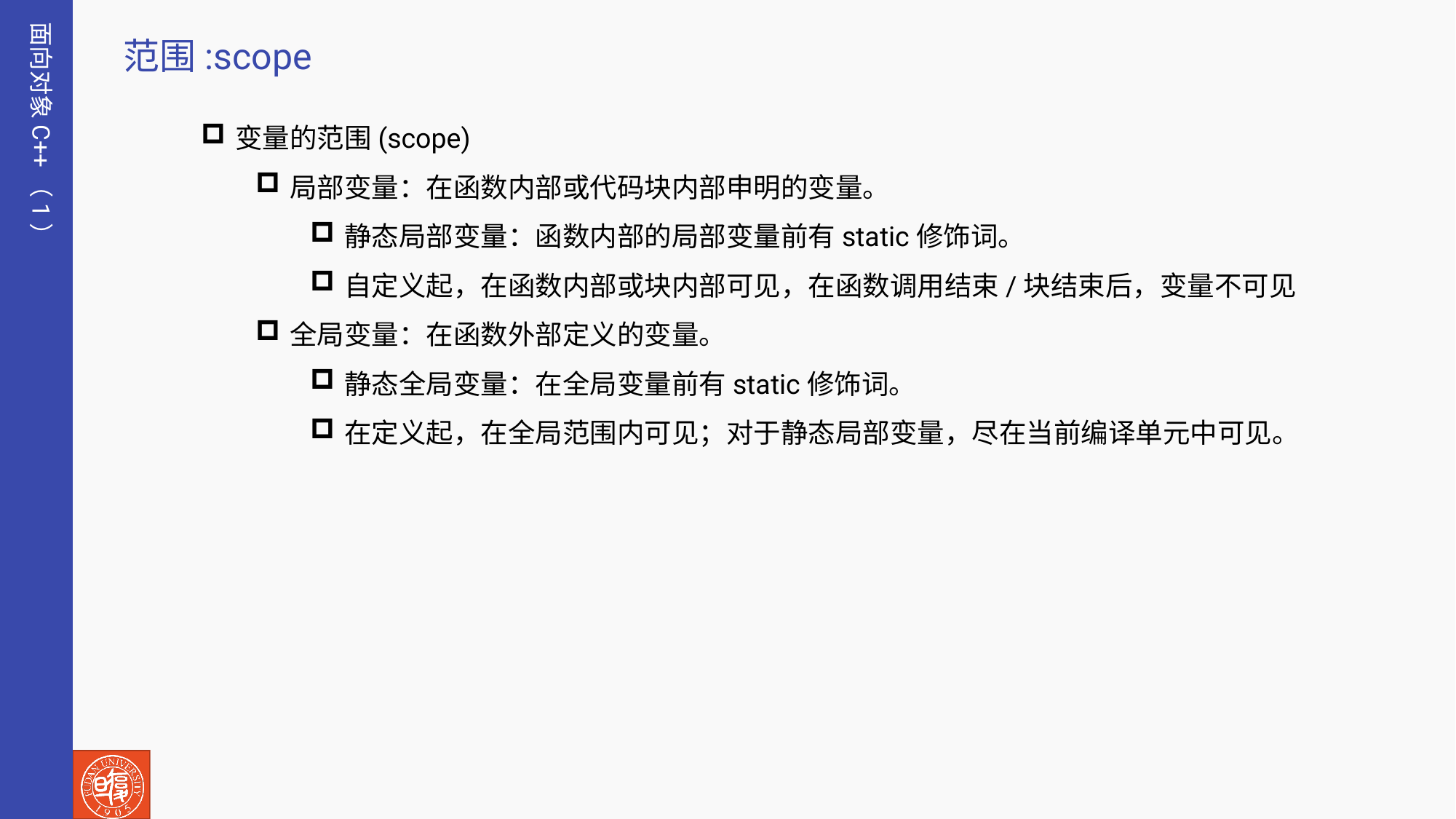

面向对象C++（1）
范围:scope
变量的范围(scope)
局部变量：在函数内部或代码块内部申明的变量。
静态局部变量：函数内部的局部变量前有static修饰词。
自定义起，在函数内部或块内部可见，在函数调用结束/块结束后，变量不可见
全局变量：在函数外部定义的变量。
静态全局变量：在全局变量前有static修饰词。
在定义起，在全局范围内可见；对于静态局部变量，尽在当前编译单元中可见。